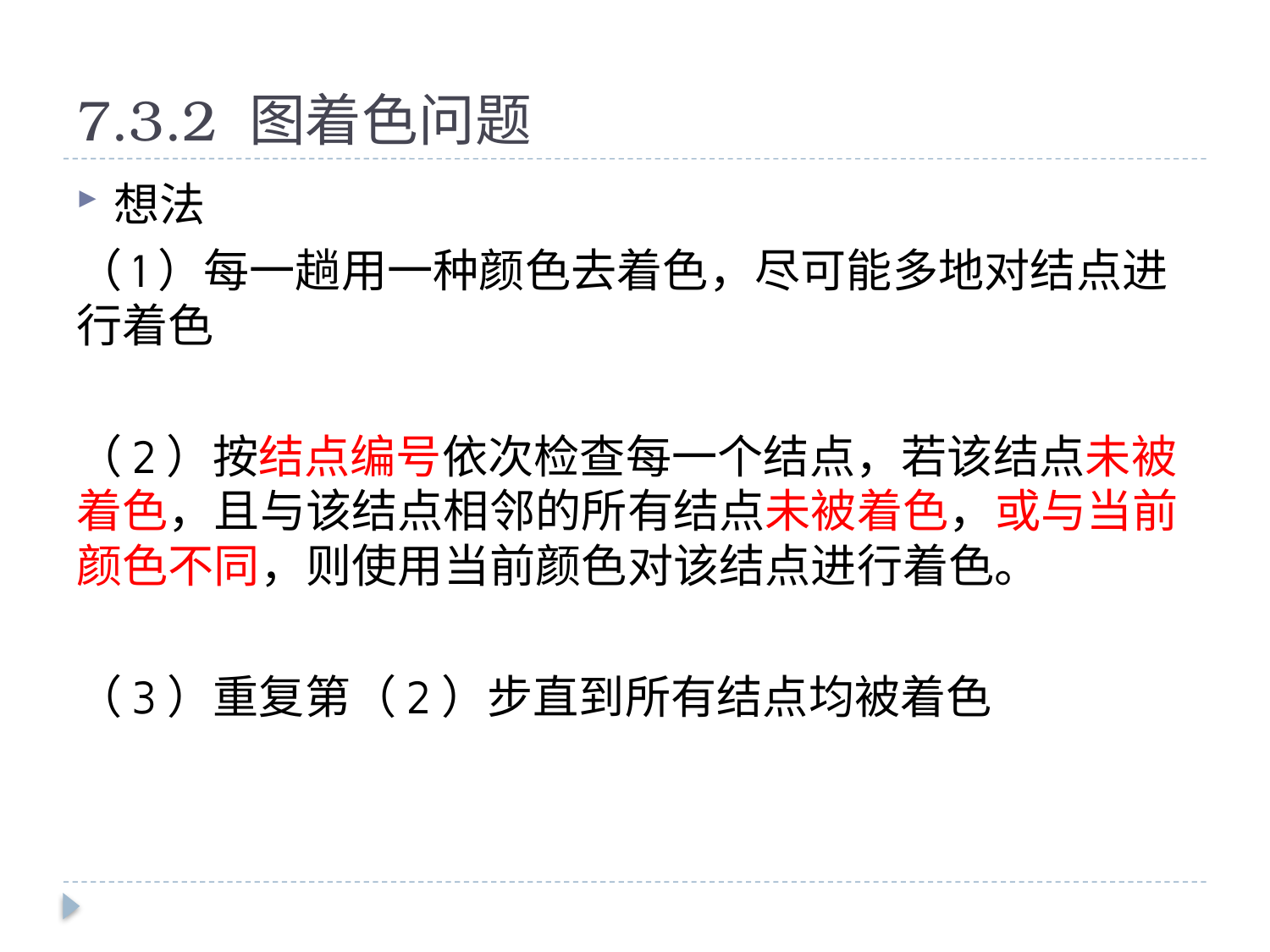

# 7.3.2 图着色问题
想法
（1）每一趟用一种颜色去着色，尽可能多地对结点进行着色

（2）按结点编号依次检查每一个结点，若该结点未被着色，且与该结点相邻的所有结点未被着色，或与当前颜色不同，则使用当前颜色对该结点进行着色。

（3）重复第（2）步直到所有结点均被着色